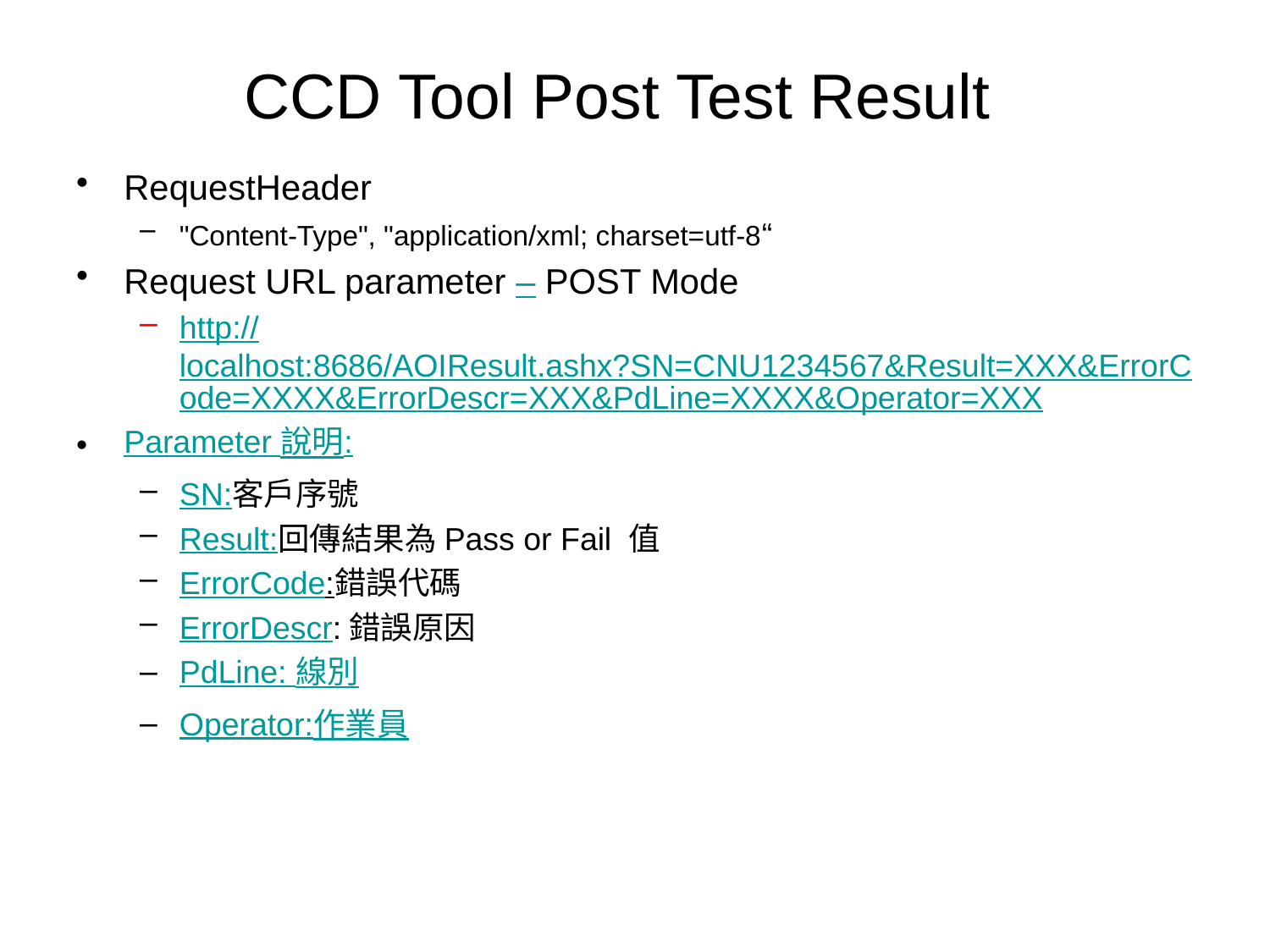

# CCD Tool Post Test Result
RequestHeader
"Content-Type", "application/xml; charset=utf-8“
Request URL parameter – POST Mode
http://localhost:8686/AOIResult.ashx?SN=CNU1234567&Result=XXX&ErrorCode=XXXX&ErrorDescr=XXX&PdLine=XXXX&Operator=XXX
Parameter 說明:
SN:客戶序號
Result:回傳結果為Pass or Fail 值
ErrorCode:錯誤代碼
ErrorDescr:錯誤原因
PdLine: 線別
Operator:作業員